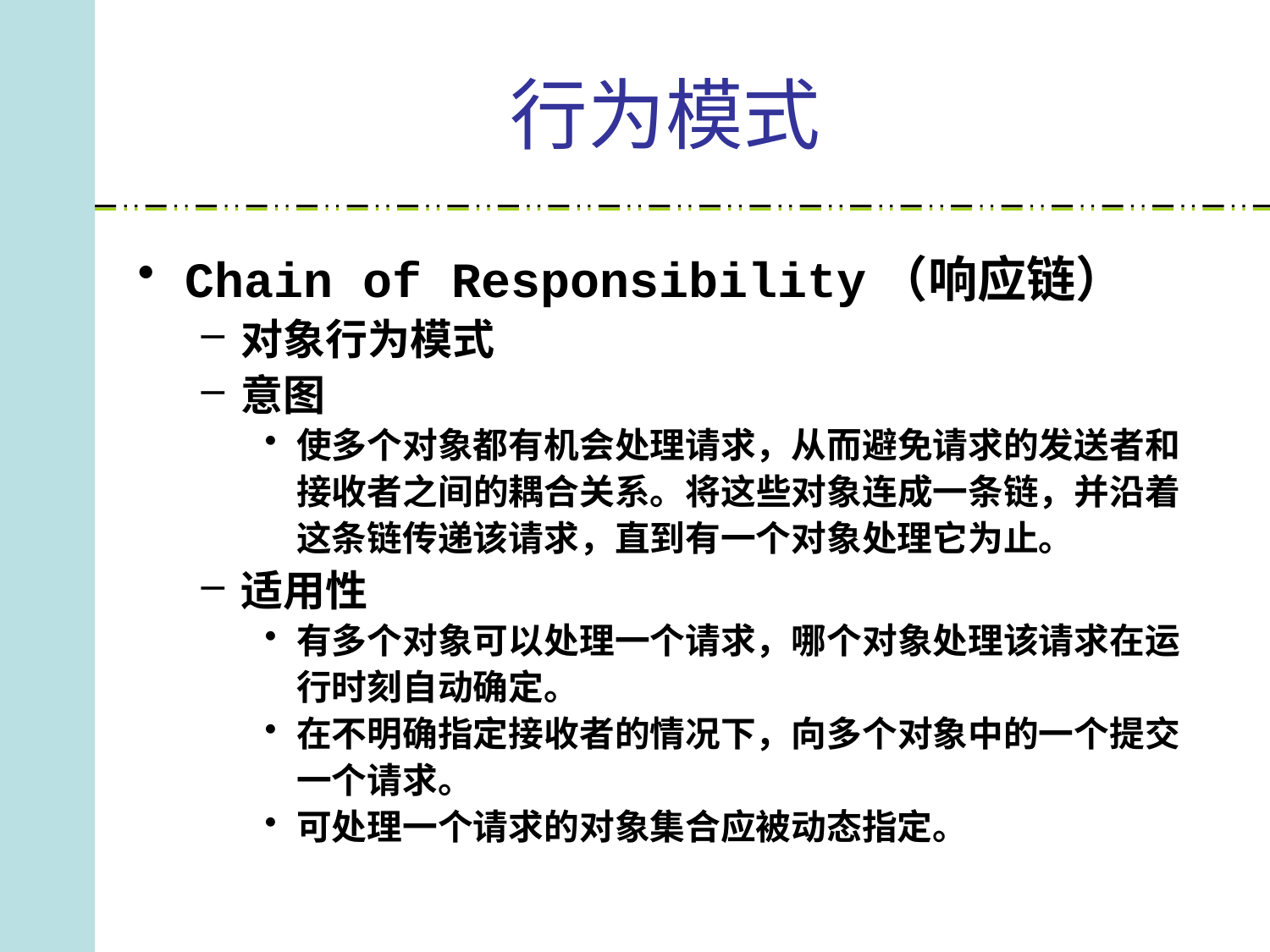

# 行为模式
Chain of Responsibility（响应链）
对象行为模式
意图
使多个对象都有机会处理请求，从而避免请求的发送者和接收者之间的耦合关系。将这些对象连成一条链，并沿着这条链传递该请求，直到有一个对象处理它为止。
适用性
有多个对象可以处理一个请求，哪个对象处理该请求在运行时刻自动确定。
在不明确指定接收者的情况下，向多个对象中的一个提交一个请求。
可处理一个请求的对象集合应被动态指定。